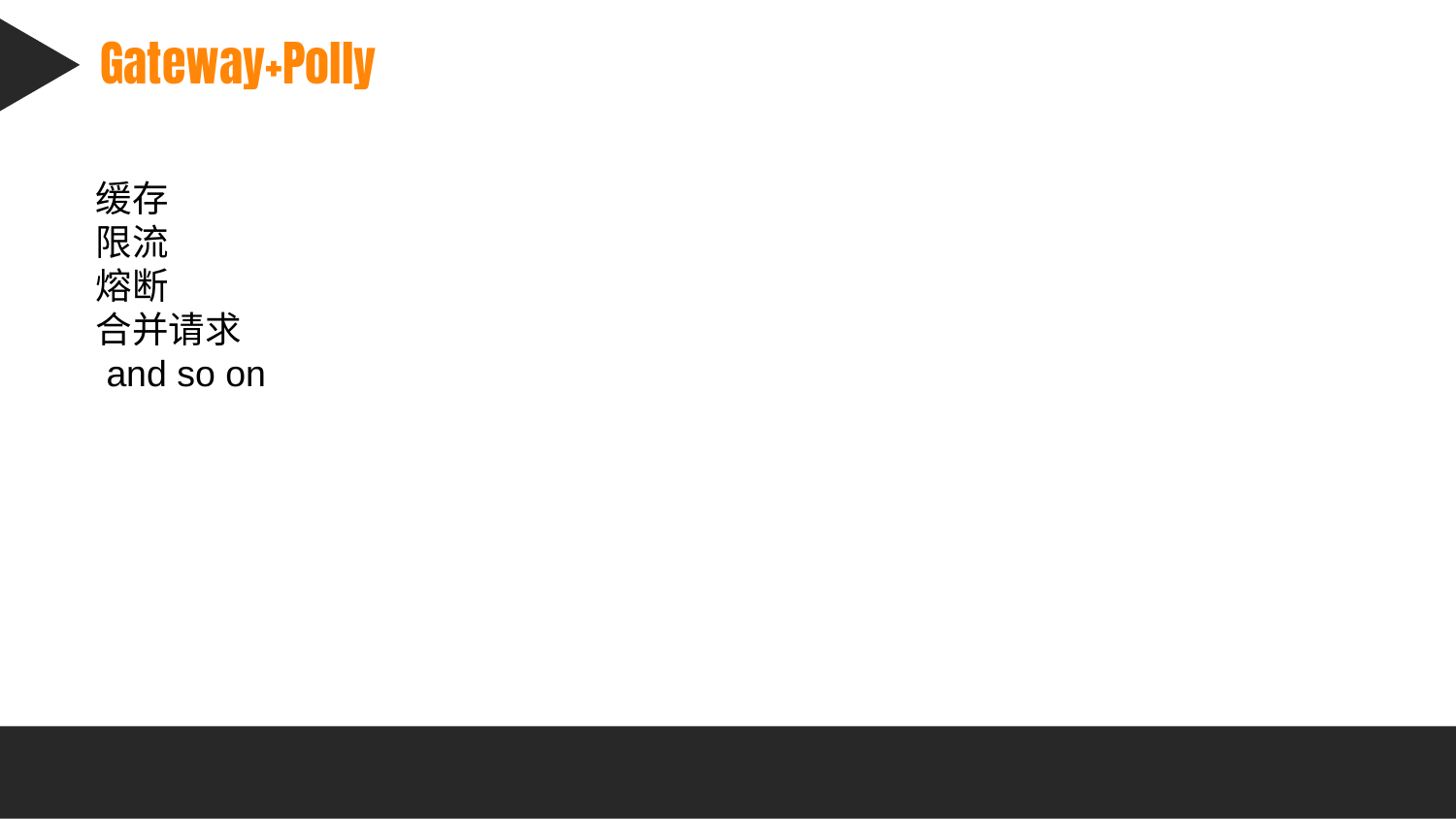

Gateway+Polly
缓存
限流
熔断
合并请求
 and so on